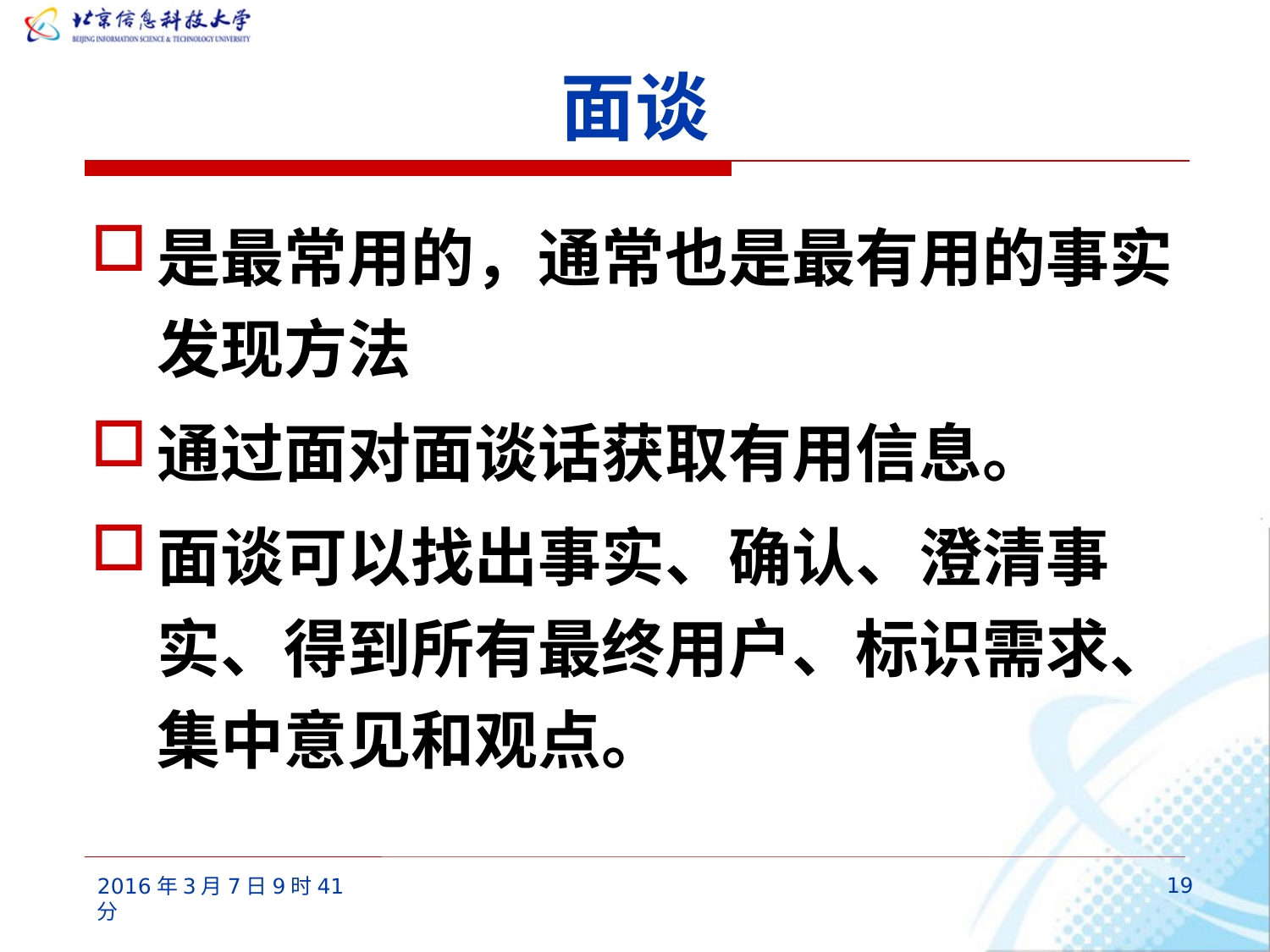

# 面谈
是最常用的，通常也是最有用的事实发现方法
通过面对面谈话获取有用信息。
面谈可以找出事实、确认、澄清事实、得到所有最终用户、标识需求、集中意见和观点。
2016年3月7日9时41分